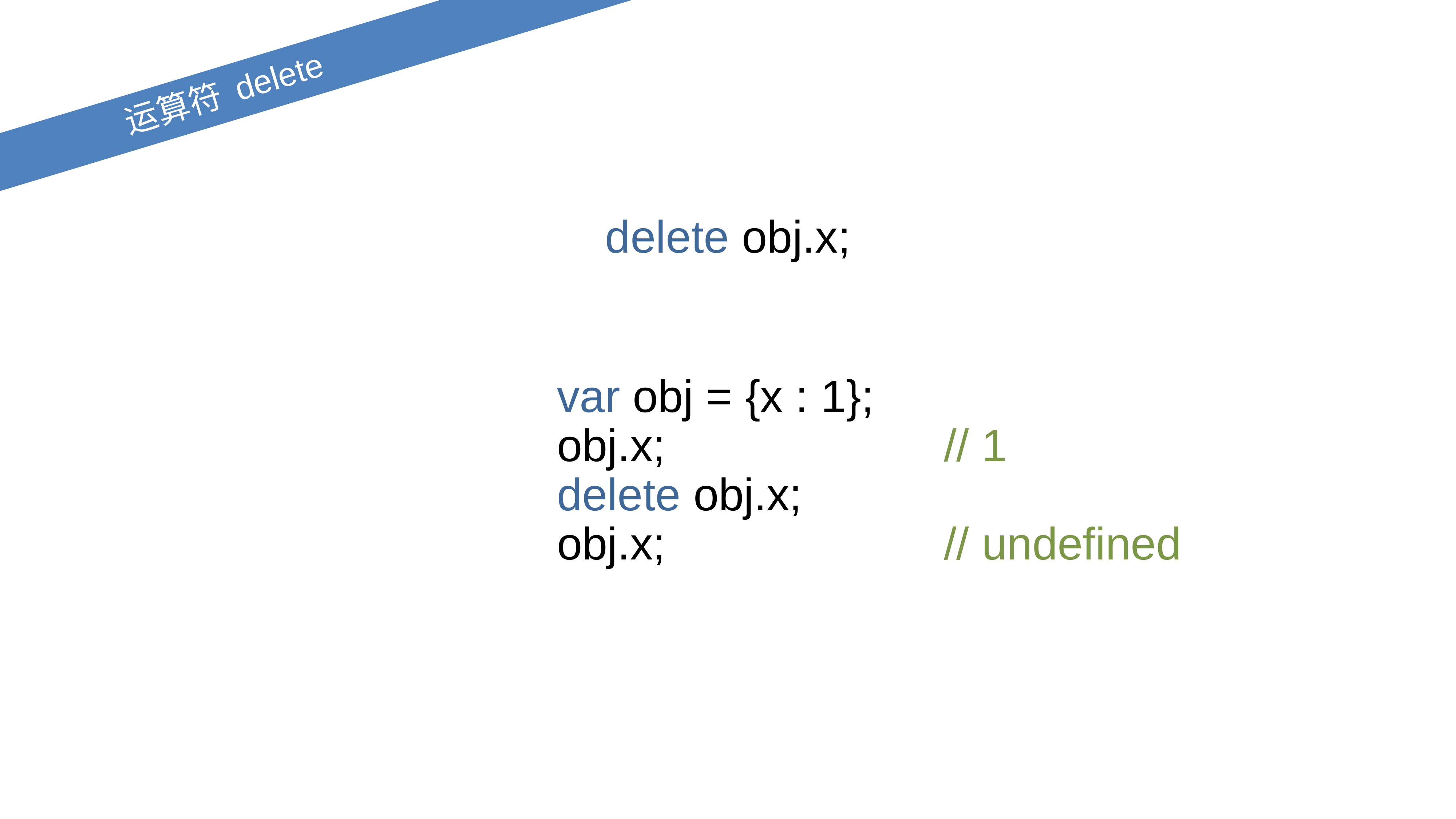

运算符 delete
delete obj.x;
var obj = {x : 1};
obj.x;                      // 1
delete obj.x;
obj.x;                      // undefined
15